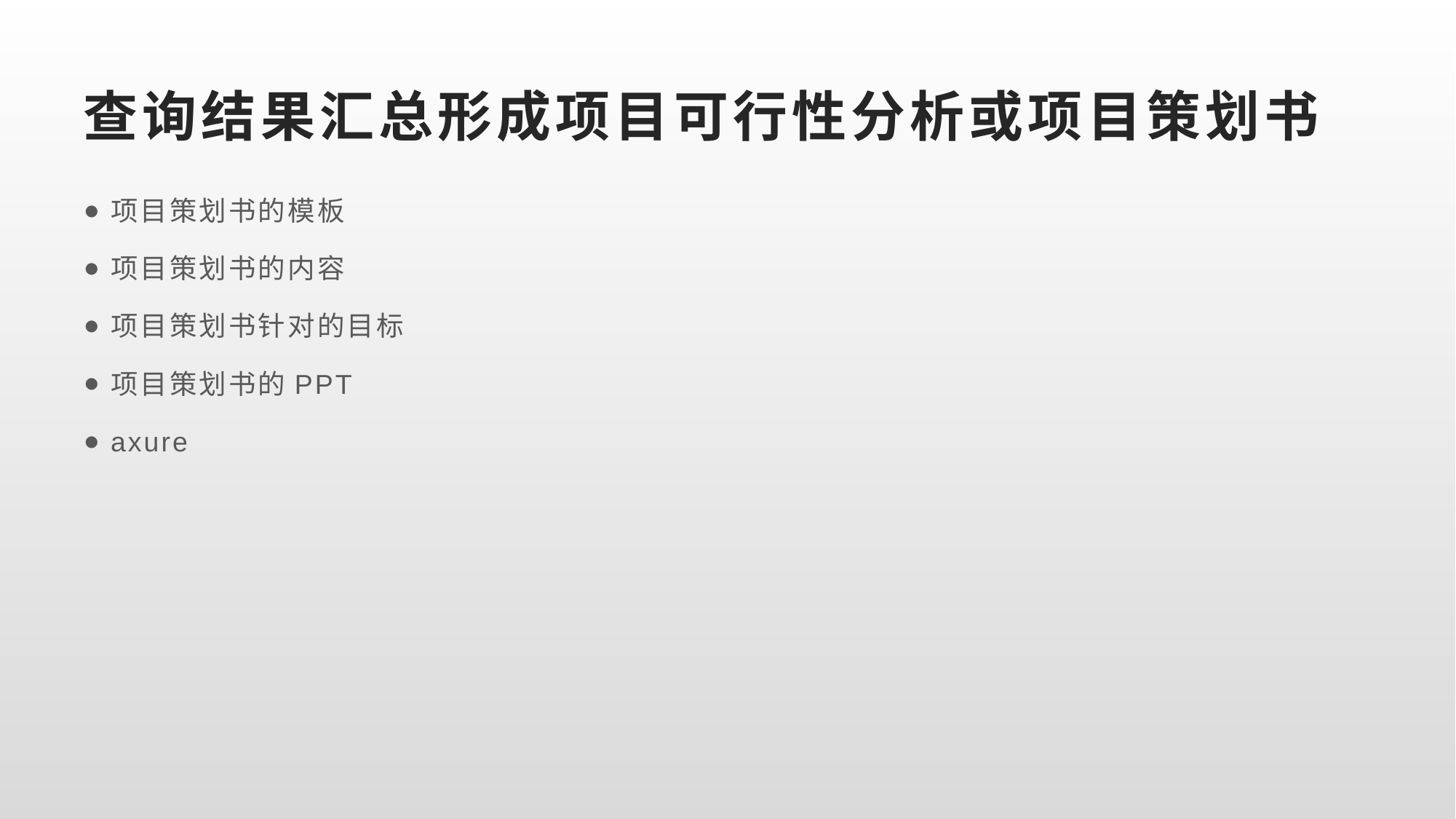

# 查询结果汇总形成项目可行性分析或项目策划书
项目策划书的模板
项目策划书的内容
项目策划书针对的目标
项目策划书的PPT
axure